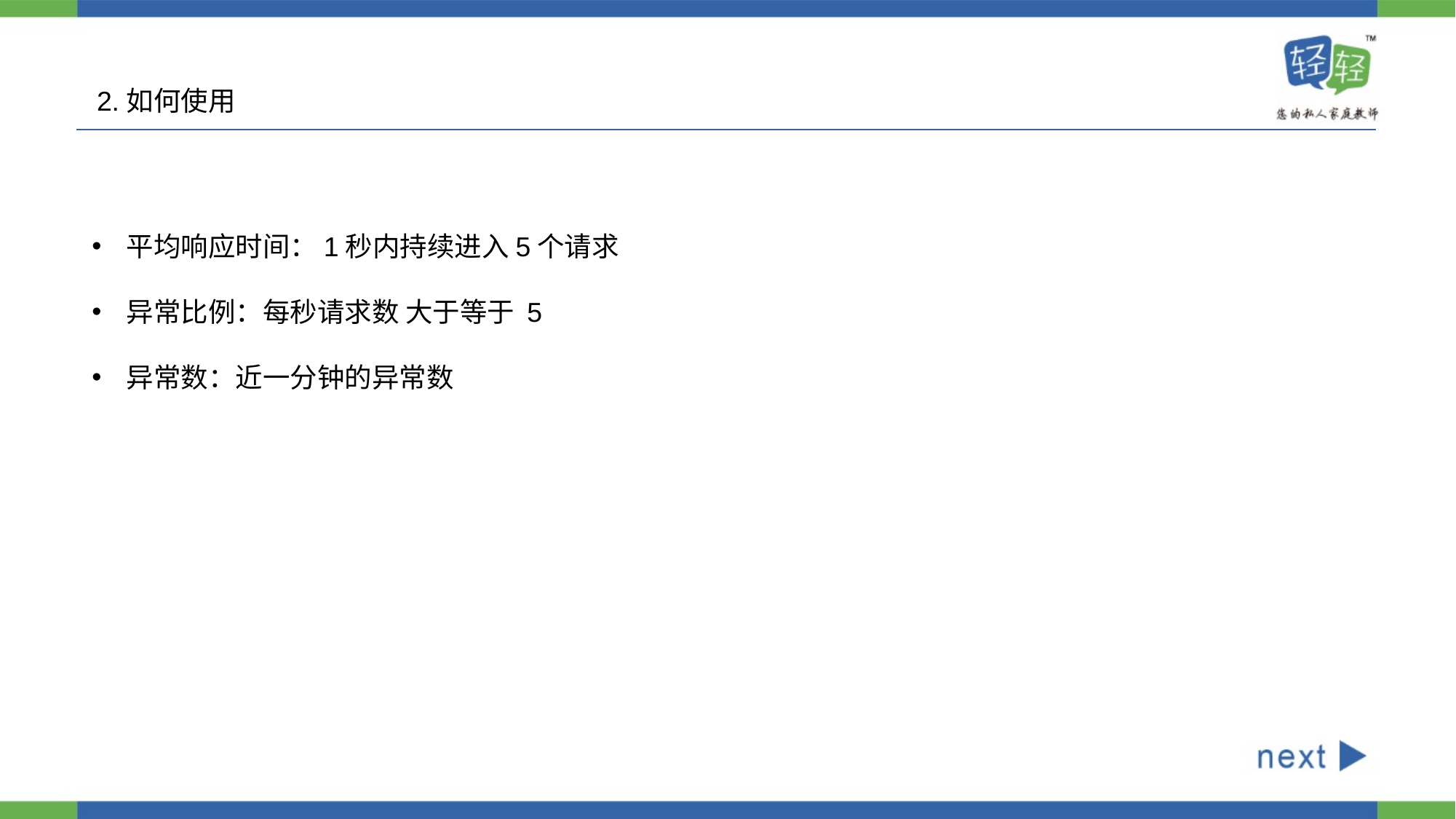

2.如何使用
平均响应时间：1秒内持续进入5个请求

异常比例：每秒请求数 大于等于 5

异常数：近一分钟的异常数

9